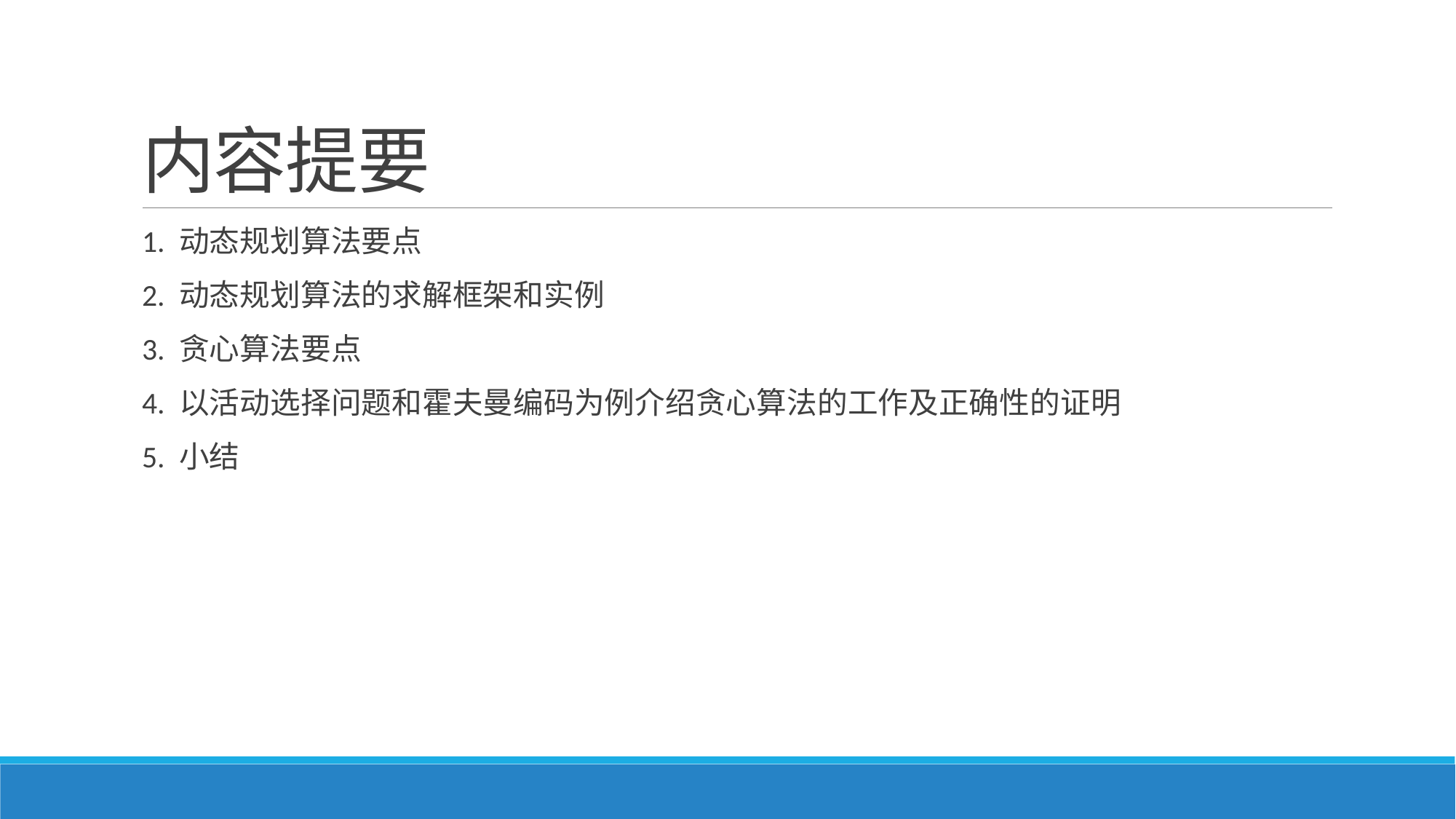

# 内容提要
1. 动态规划算法要点
2. 动态规划算法的求解框架和实例
3. 贪心算法要点
4. 以活动选择问题和霍夫曼编码为例介绍贪心算法的工作及正确性的证明
5. 小结